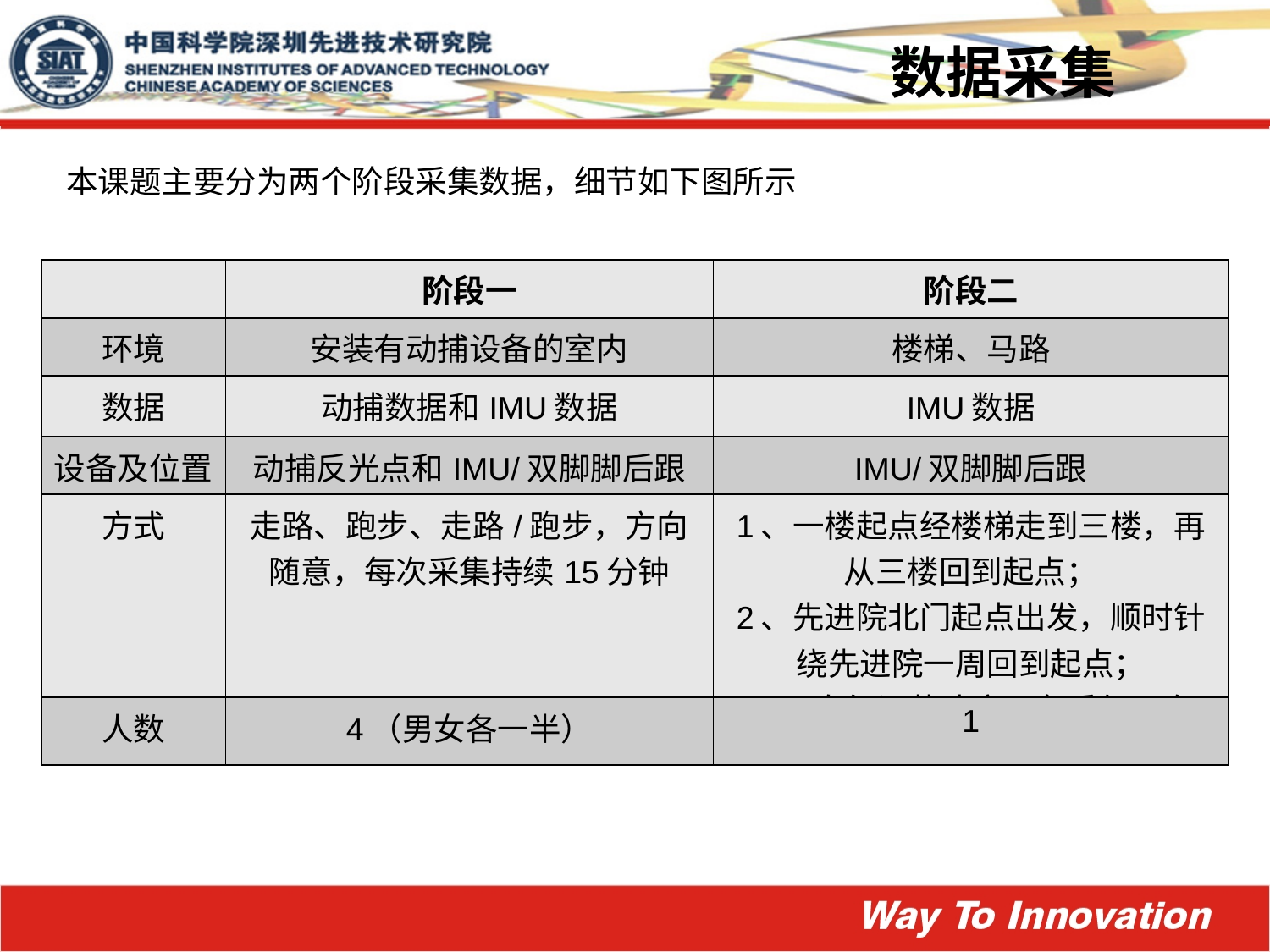

数据采集
本课题主要分为两个阶段采集数据，细节如下图所示
|  | 阶段一 | 阶段二 |
| --- | --- | --- |
| 环境 | 安装有动捕设备的室内 | 楼梯、马路 |
| 数据 | 动捕数据和IMU数据 | IMU数据 |
| 设备及位置 | 动捕反光点和IMU/双脚脚后跟 | IMU/双脚脚后跟 |
| 方式 | 走路、跑步、走路/跑步，方向随意，每次采集持续15分钟 | 1、一楼起点经楼梯走到三楼，再从三楼回到起点； 2、先进院北门起点出发，顺时针绕先进院一周回到起点； 3、自行调节速度，各重复三次 |
| 人数 | 4（男女各一半） | 1 |